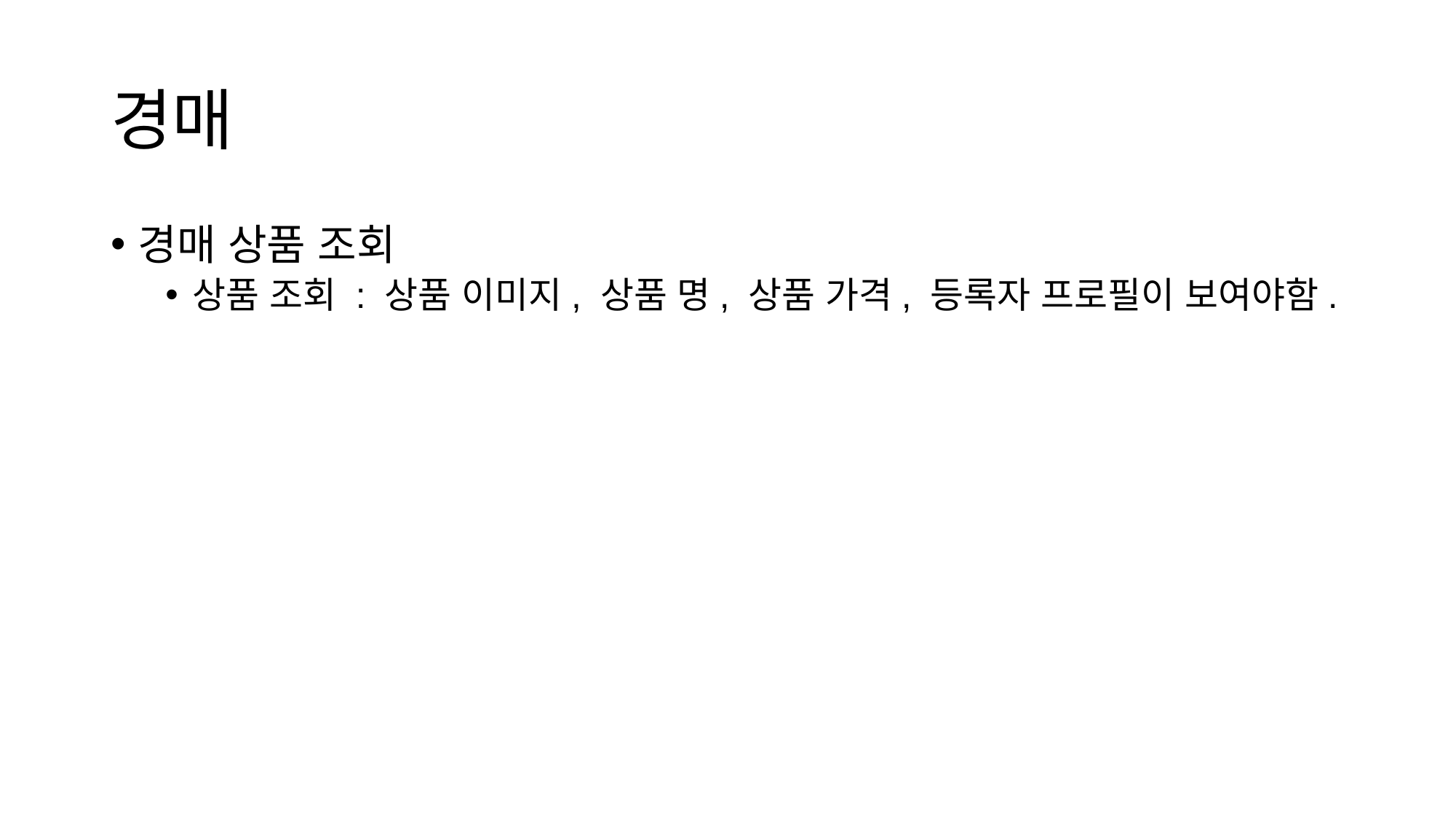

# 경매
경매 상품 조회
상품 조회 : 상품 이미지, 상품 명, 상품 가격, 등록자 프로필이 보여야함.